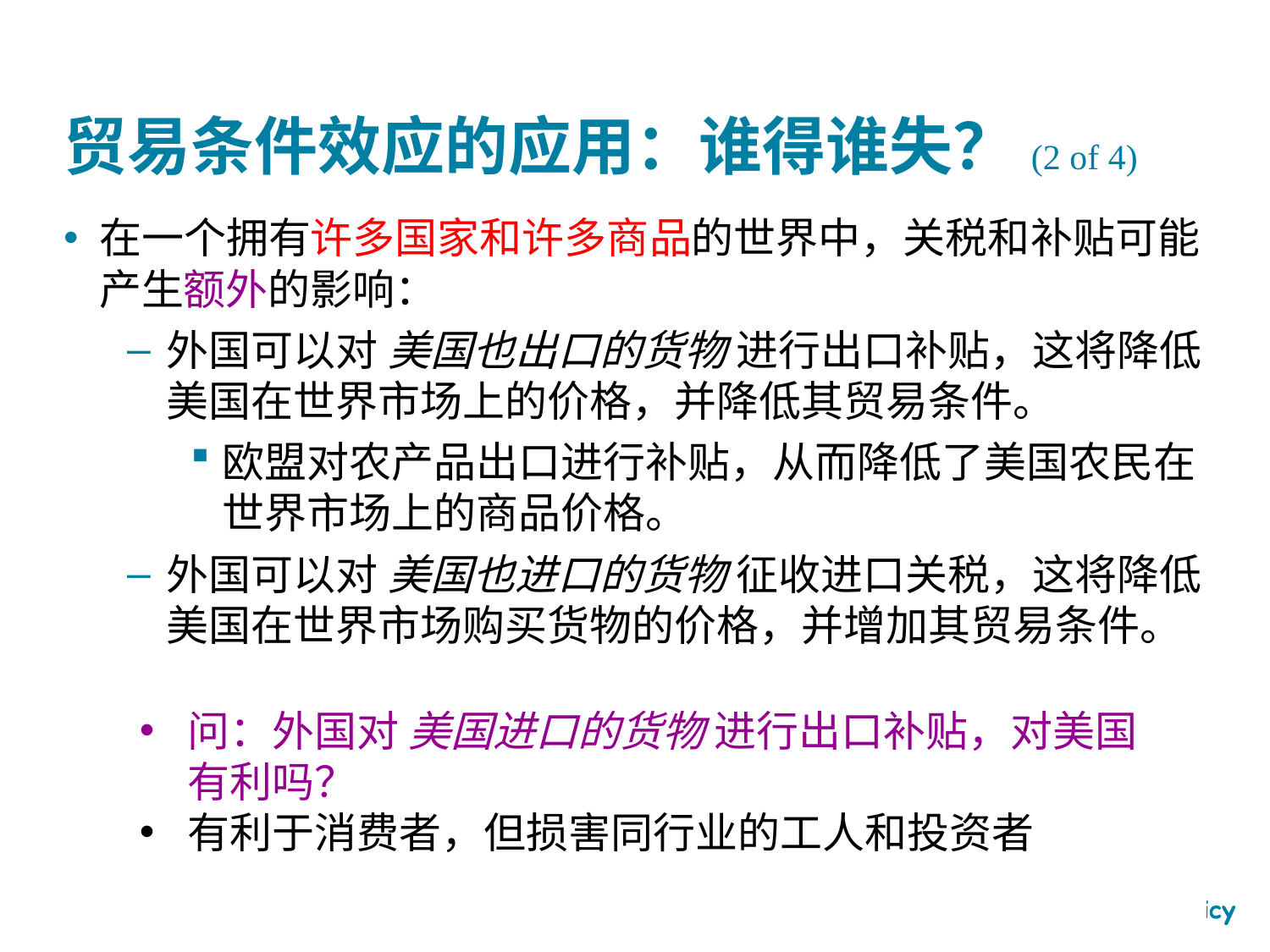

# 贸易条件效应的应用：谁得谁失？(2 of 4)
在一个拥有许多国家和许多商品的世界中，关税和补贴可能产生额外的影响：
外国可以对 美国也出口的货物 进行出口补贴，这将降低美国在世界市场上的价格，并降低其贸易条件。
欧盟对农产品出口进行补贴，从而降低了美国农民在世界市场上的商品价格。
外国可以对 美国也进口的货物 征收进口关税，这将降低美国在世界市场购买货物的价格，并增加其贸易条件。

问：外国对 美国进口的货物 进行出口补贴，对美国有利吗？
有利于消费者，但损害同行业的工人和投资者